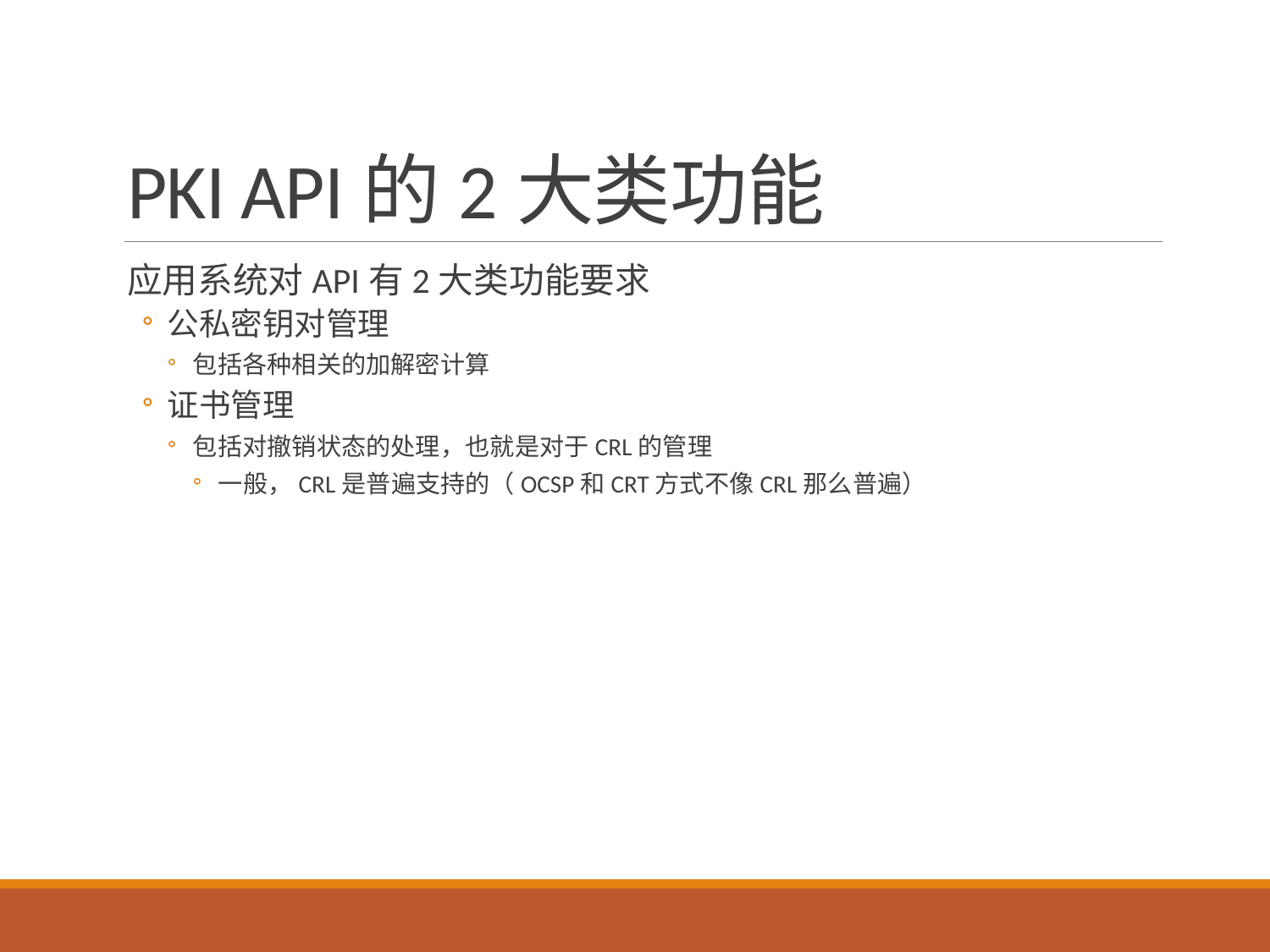

# PKI API的2大类功能
应用系统对API有2大类功能要求
公私密钥对管理
包括各种相关的加解密计算
证书管理
包括对撤销状态的处理，也就是对于CRL的管理
一般，CRL是普遍支持的（OCSP和CRT方式不像CRL那么普遍）
9